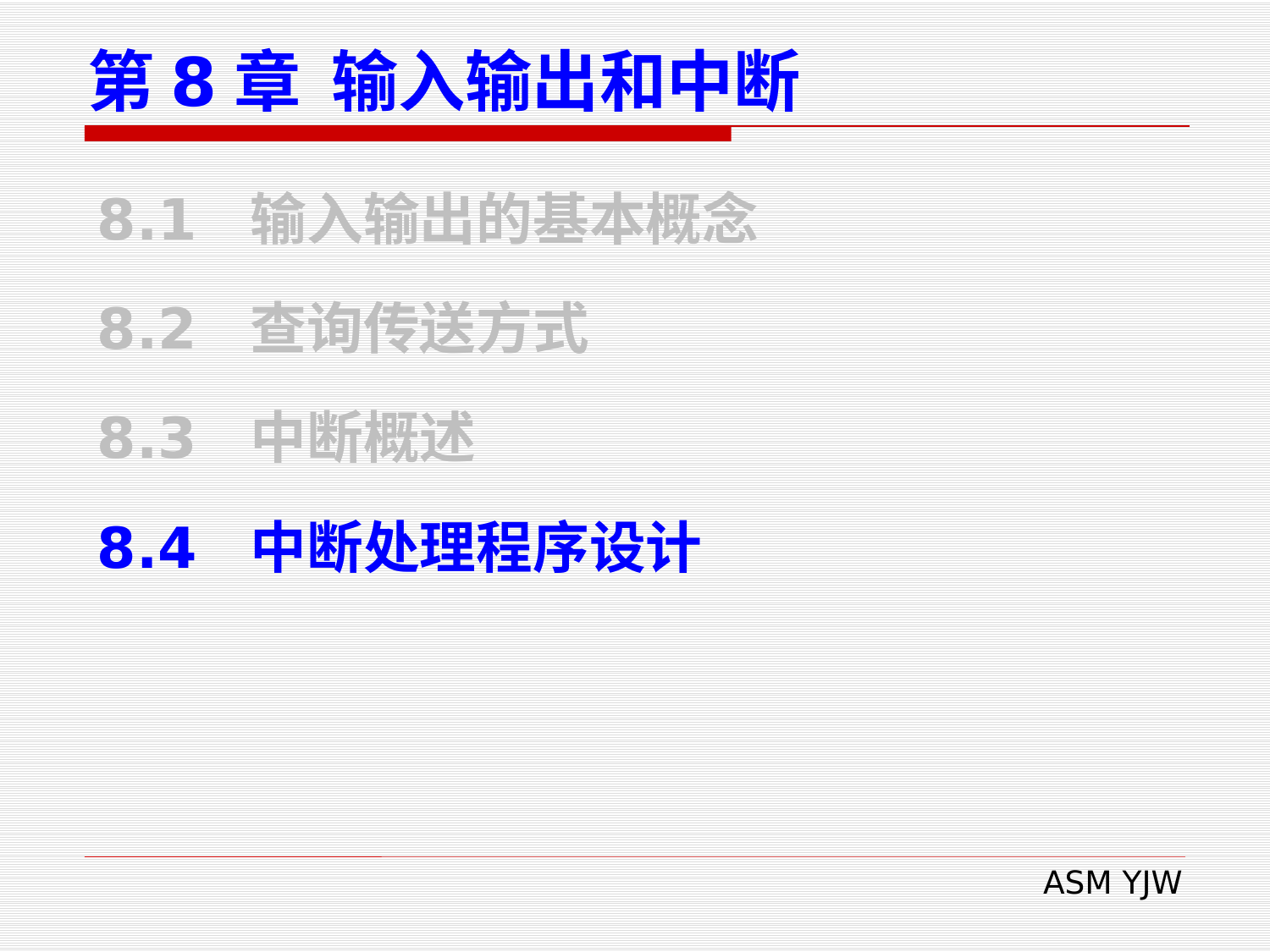

# 第8章  输入输出和中断
8.1  输入输出的基本概念
8.2  查询传送方式
8.3  中断概述
8.4  中断处理程序设计